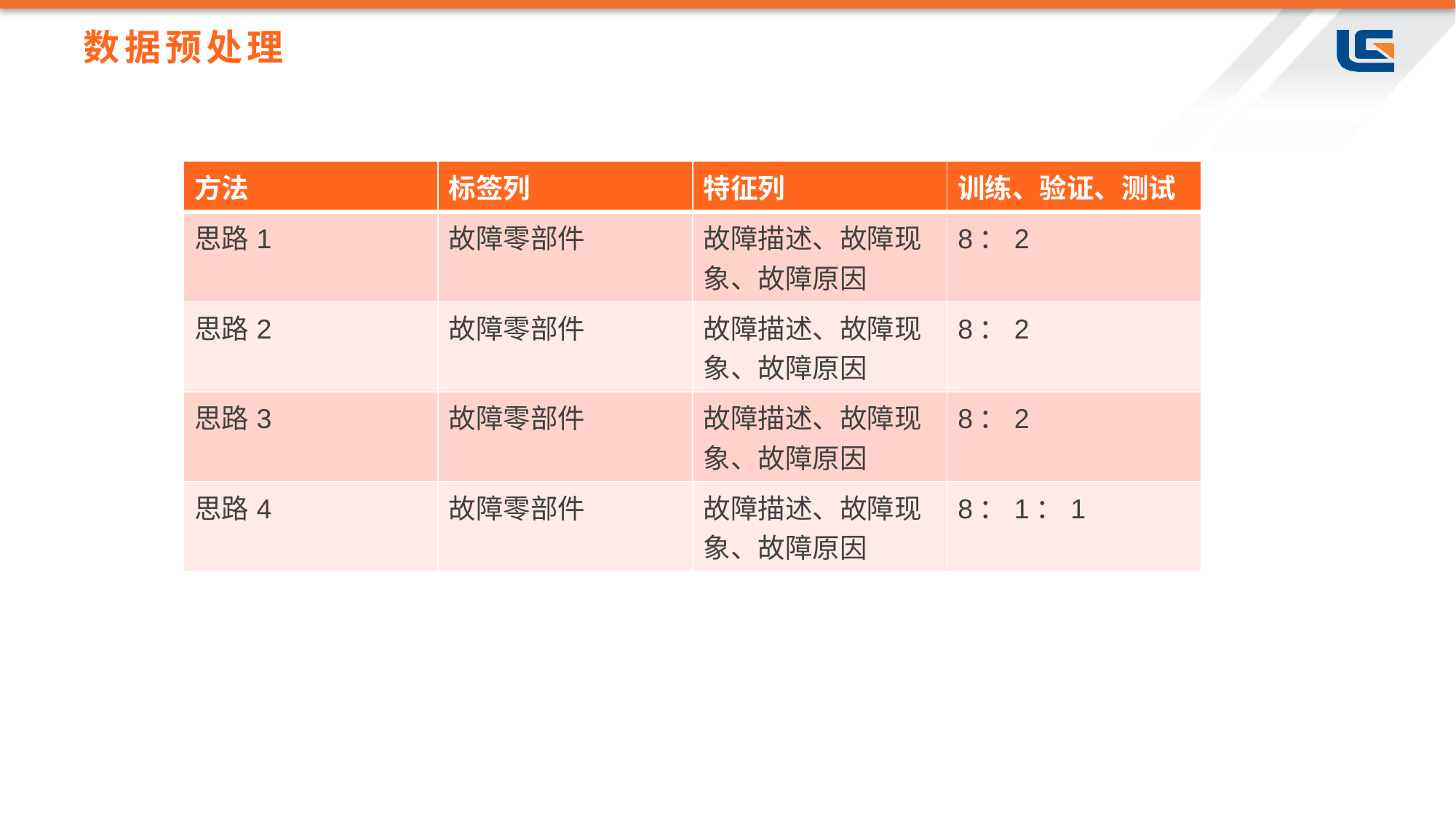

# 数据预处理
| 方法 | 标签列 | 特征列 | 训练、验证、测试 |
| --- | --- | --- | --- |
| 思路1 | 故障零部件 | 故障描述、故障现象、故障原因 | 8：2 |
| 思路2 | 故障零部件 | 故障描述、故障现象、故障原因 | 8：2 |
| 思路3 | 故障零部件 | 故障描述、故障现象、故障原因 | 8：2 |
| 思路4 | 故障零部件 | 故障描述、故障现象、故障原因 | 8：1：1 |
7